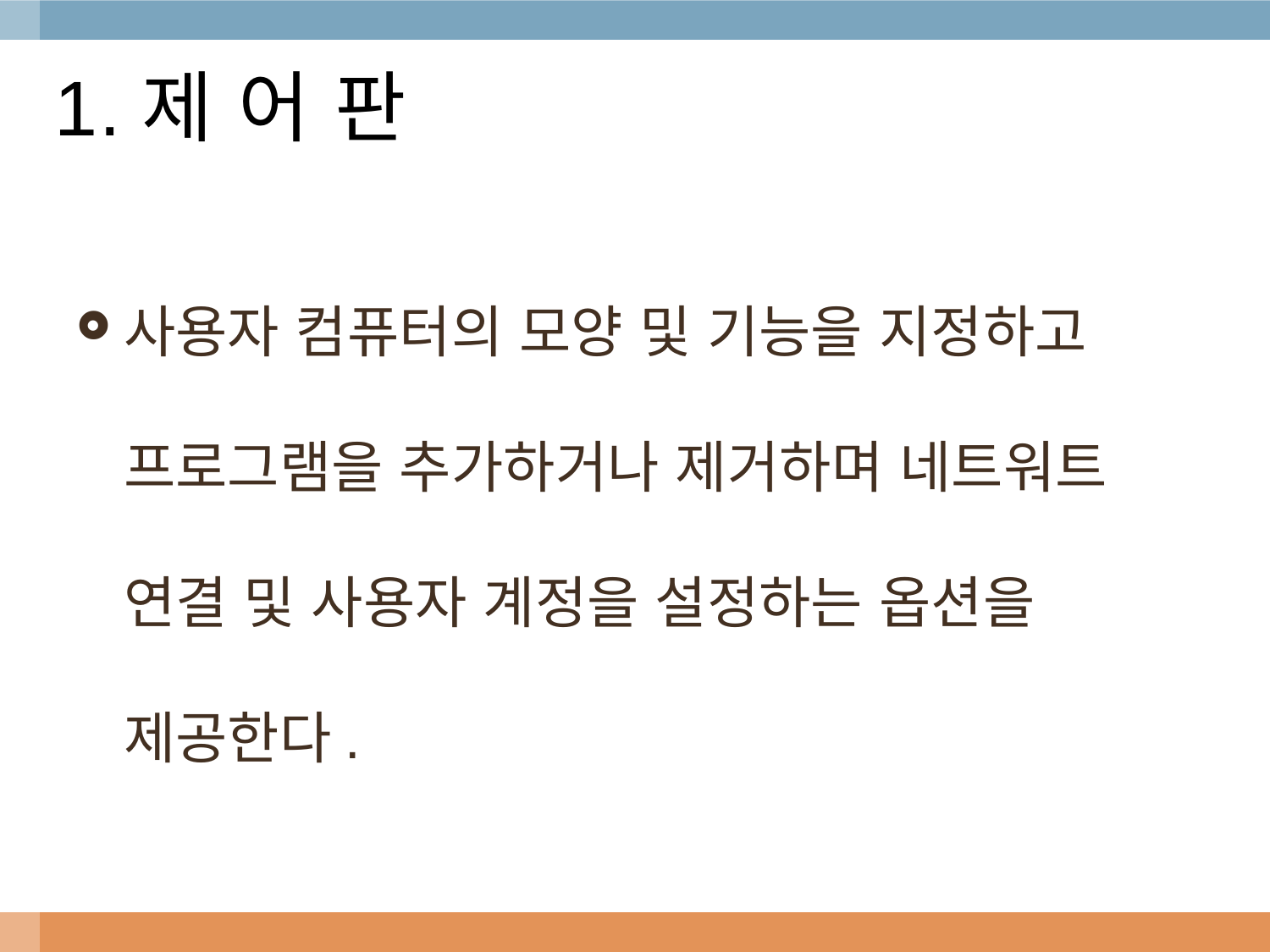

# 1.제 어 판
사용자 컴퓨터의 모양 및 기능을 지정하고 프로그램을 추가하거나 제거하며 네트워트 연결 및 사용자 계정을 설정하는 옵션을 제공한다.